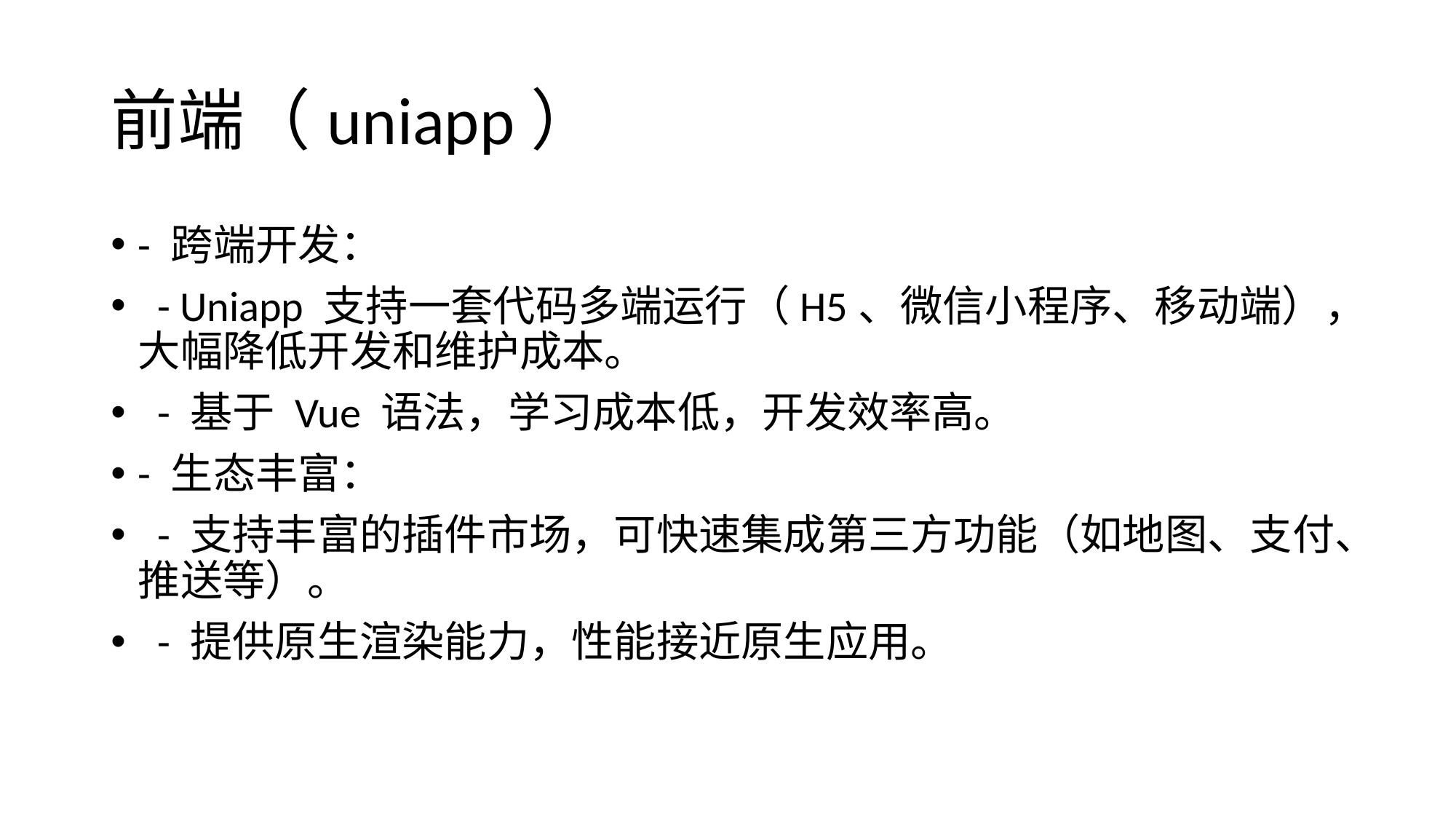

# 前端（uniapp）
- 跨端开发：
  - Uniapp 支持一套代码多端运行（H5、微信小程序、移动端），大幅降低开发和维护成本。
  - 基于 Vue 语法，学习成本低，开发效率高。
- 生态丰富：
  - 支持丰富的插件市场，可快速集成第三方功能（如地图、支付、推送等）。
  - 提供原生渲染能力，性能接近原生应用。